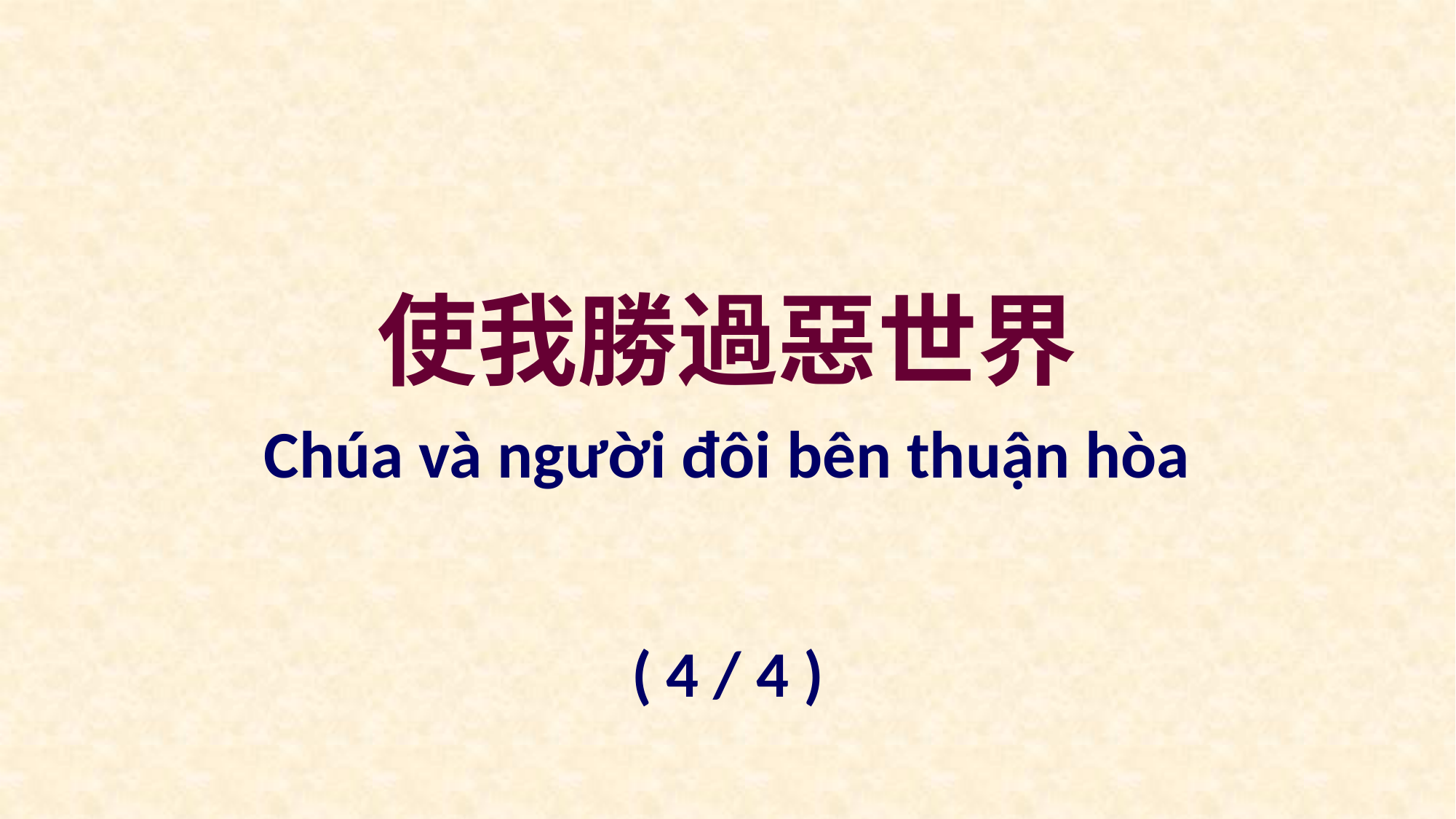

使我勝過惡世界
Chúa và người đôi bên thuận hòa
( 4 / 4 )